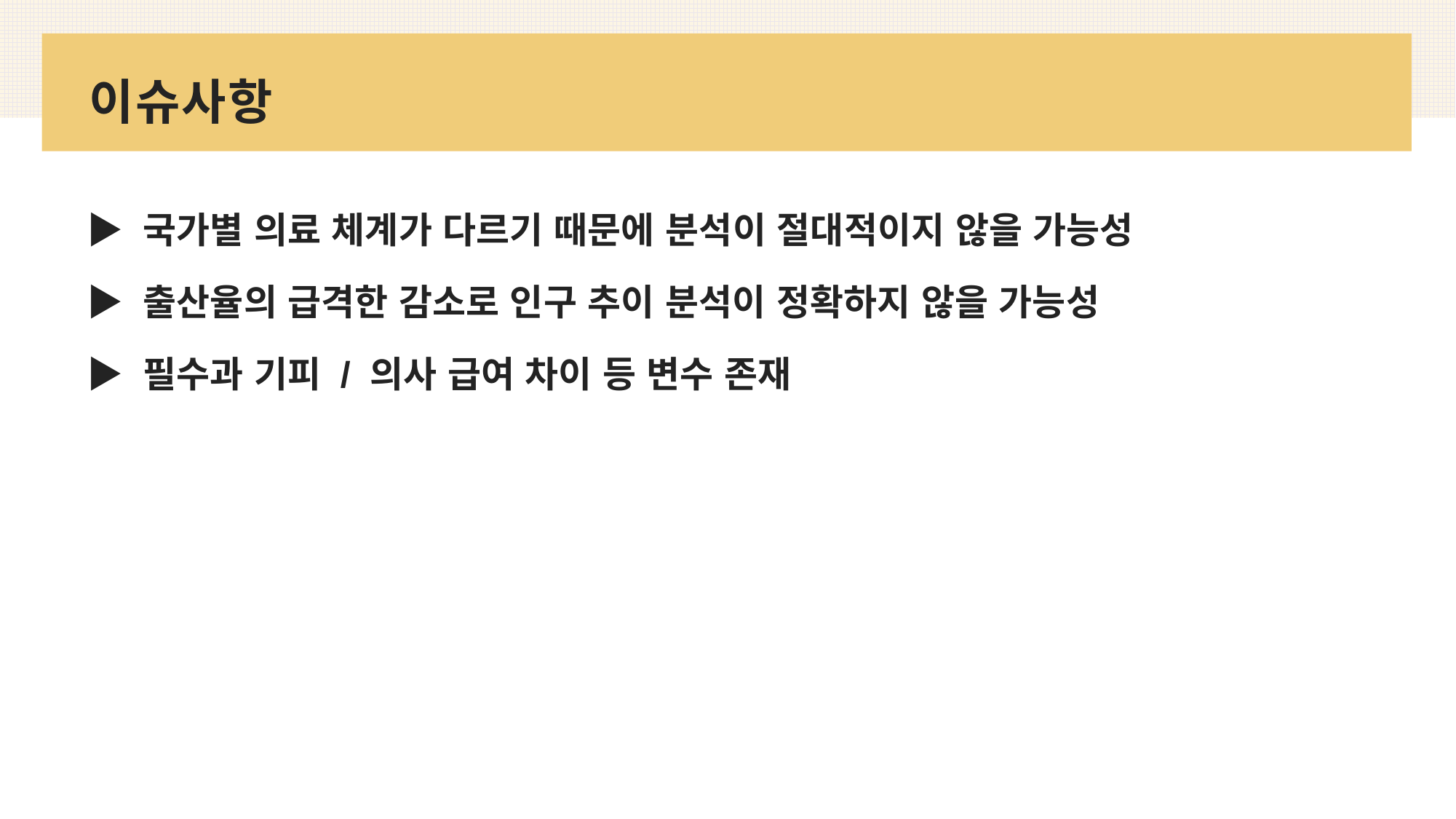

# 이슈사항
▶ 국가별 의료 체계가 다르기 때문에 분석이 절대적이지 않을 가능성
▶ 출산율의 급격한 감소로 인구 추이 분석이 정확하지 않을 가능성
▶ 필수과 기피 / 의사 급여 차이 등 변수 존재